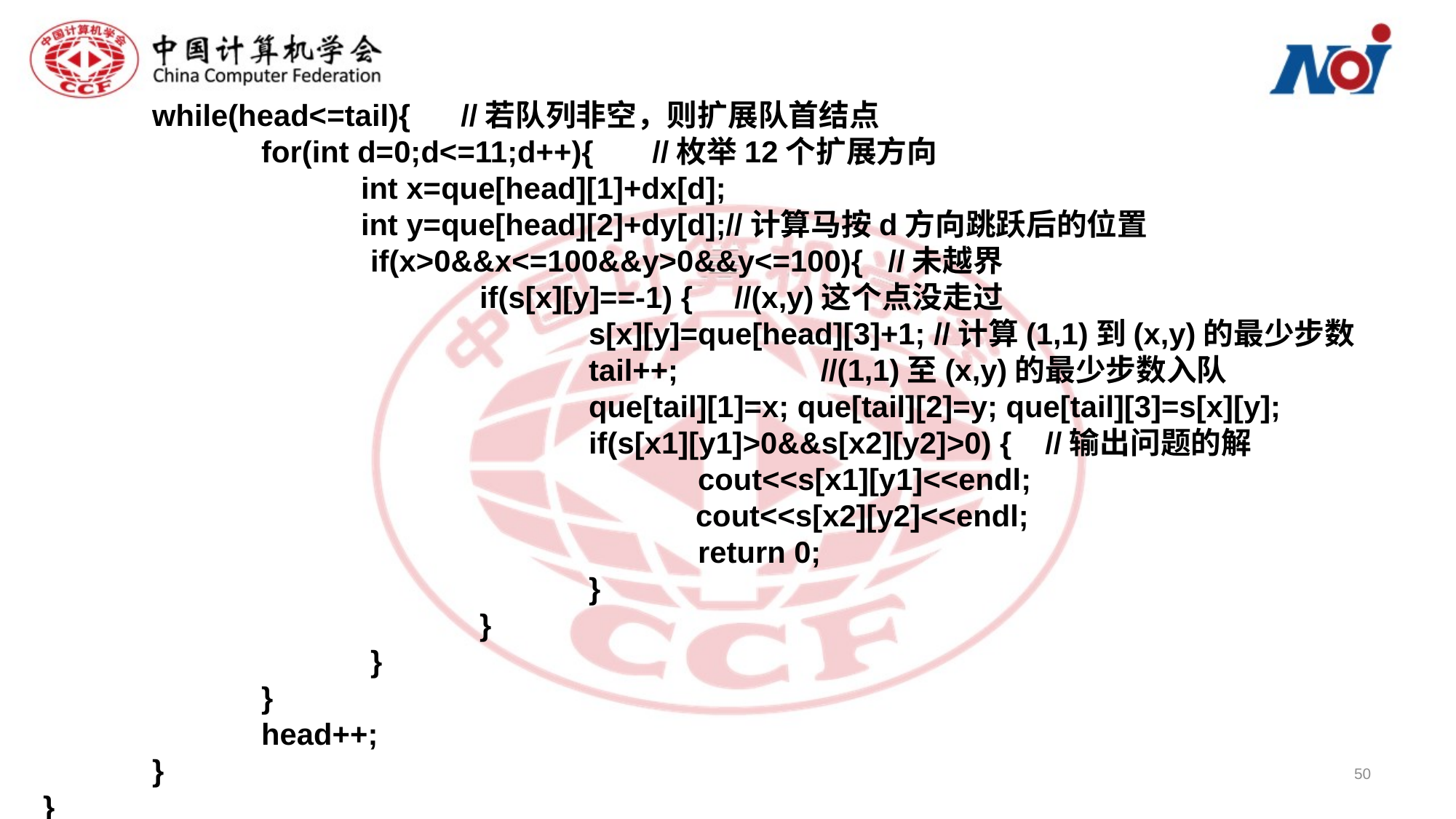

while(head<=tail){      //若队列非空，则扩展队首结点
		for(int d=0;d<=11;d++){       //枚举12个扩展方向
                                      int x=que[head][1]+dx[d];
                                      int y=que[head][2]+dy[d];//计算马按d方向跳跃后的位置
			if(x>0&&x<=100&&y>0&&y<=100){   //未越界
				if(s[x][y]==-1) {     //(x,y)这个点没走过
					s[x][y]=que[head][3]+1; //计算(1,1)到(x,y)的最少步数
					tail++;                 //(1,1)至(x,y)的最少步数入队
					que[tail][1]=x; que[tail][2]=y; que[tail][3]=s[x][y];
					if(s[x1][y1]>0&&s[x2][y2]>0) {    //输出问题的解
						cout<<s[x1][y1]<<endl;
                                                                              cout<<s[x2][y2]<<endl;
						return 0;
					}
				}
			}
		}
		head++;
	}
}
50